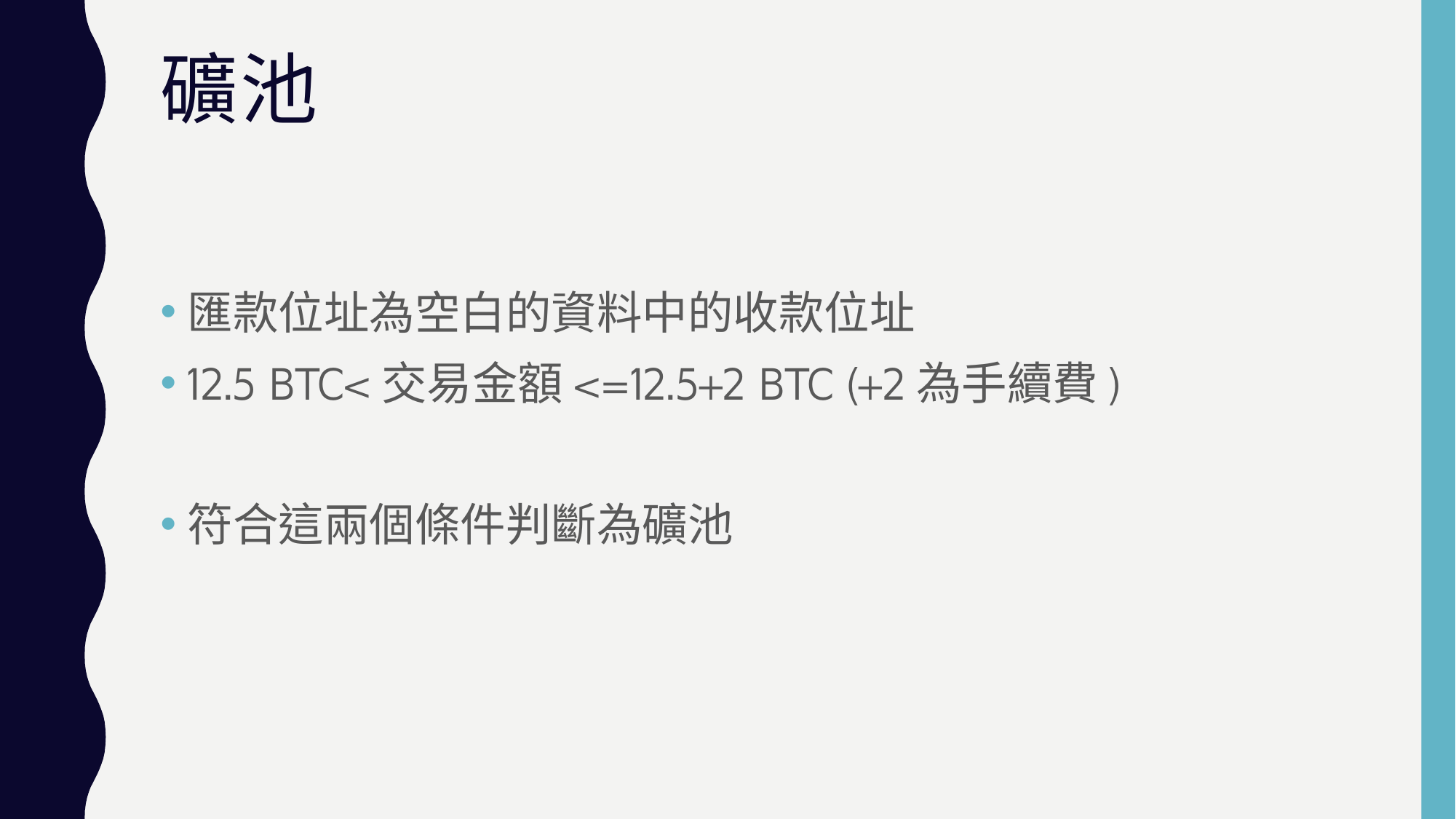

# 礦池
匯款位址為空白的資料中的收款位址
12.5 BTC<交易金額<=12.5+2 BTC (+2為手續費)

符合這兩個條件判斷為礦池